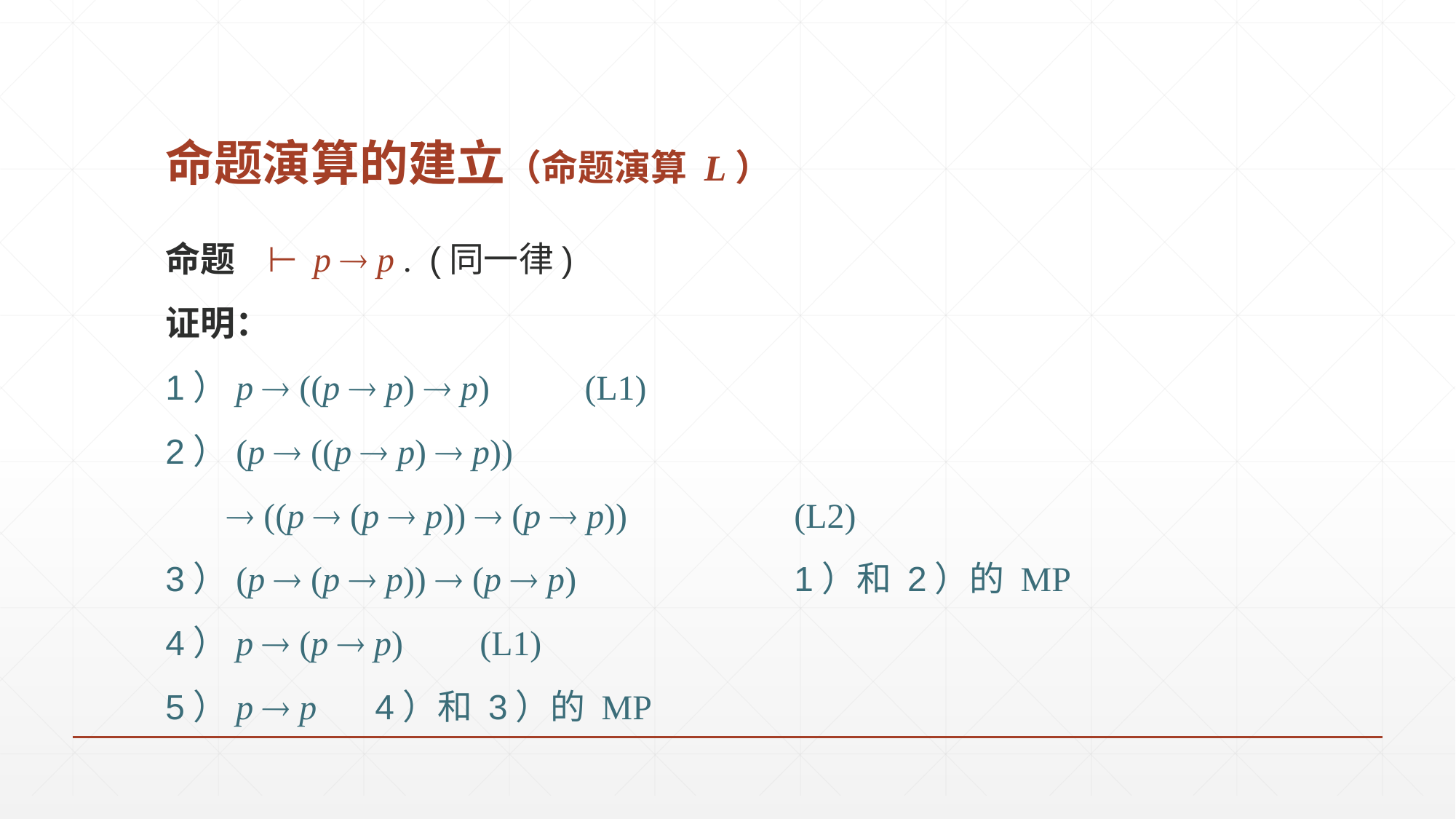

# 命题演算的建立（命题演算 L）
命题    ⊢ p → p .  (同一律)
证明：
1）p → ((p → p) → p)				(L1)
2）(p → ((p → p) → p))
       → ((p → (p → p)) → (p → p))  			(L2)
3）(p → (p → p)) → (p → p) 			1）和 2）的 MP
4）p → (p → p)					(L1)
5）p → p 						4）和 3）的 MP